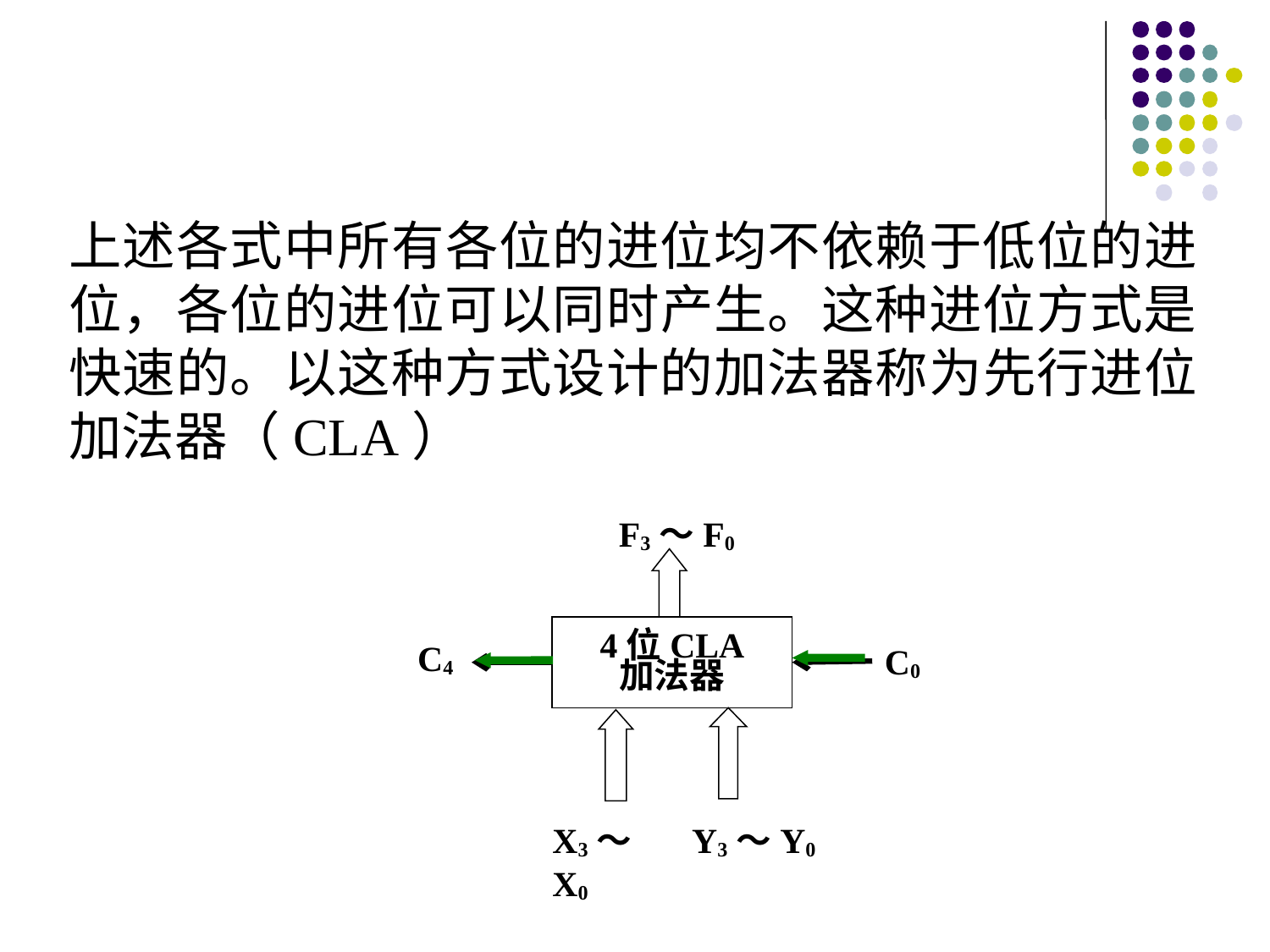

上述各式中所有各位的进位均不依赖于低位的进位，各位的进位可以同时产生。这种进位方式是快速的。以这种方式设计的加法器称为先行进位加法器（CLA）
F3～F0

4位CLA
加法器
C4
C0

Y3～Y0
X3～X0

151